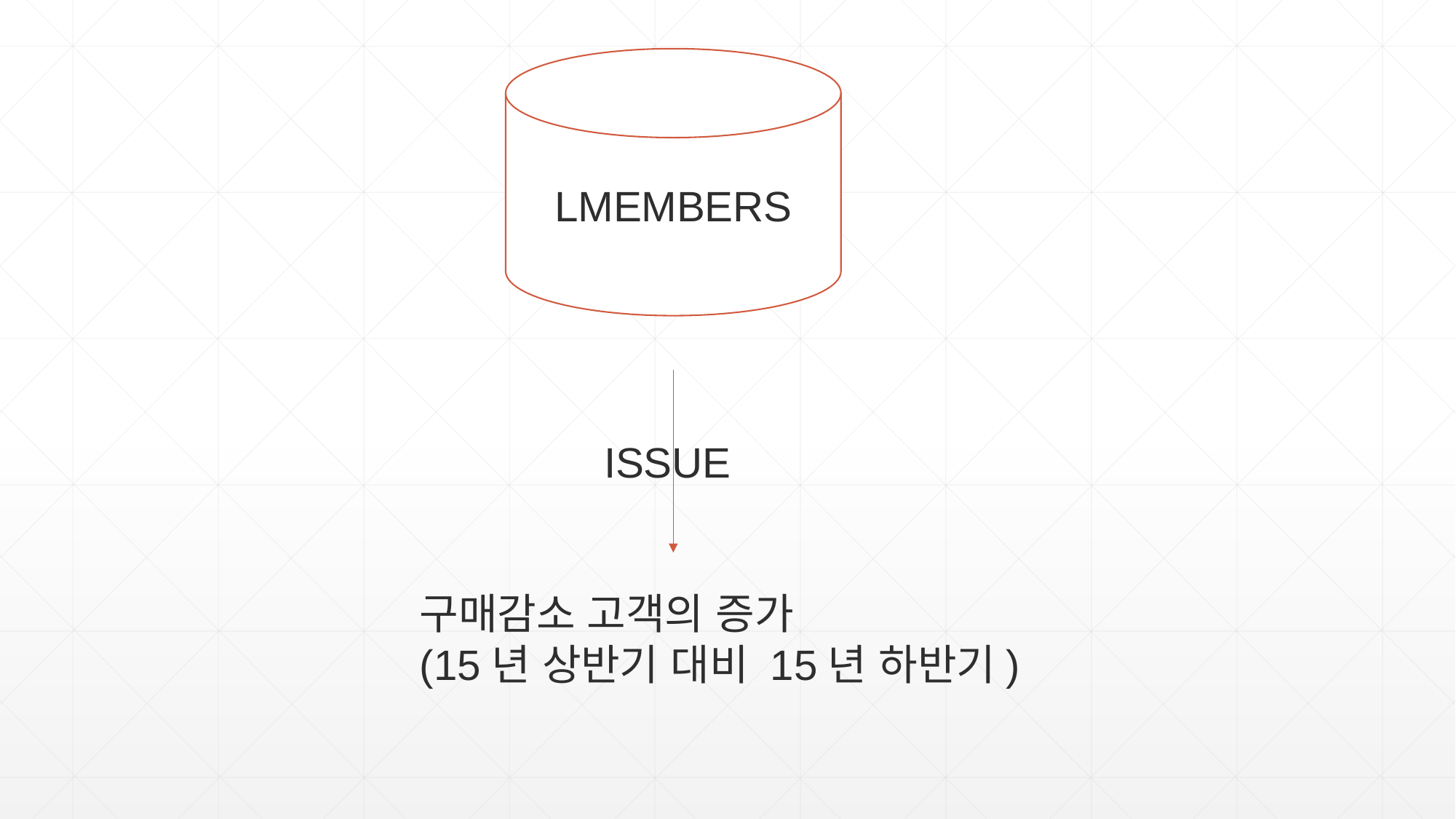

LMEMBERS
ISSUE
구매감소 고객의 증가
(15년 상반기 대비 15년 하반기)